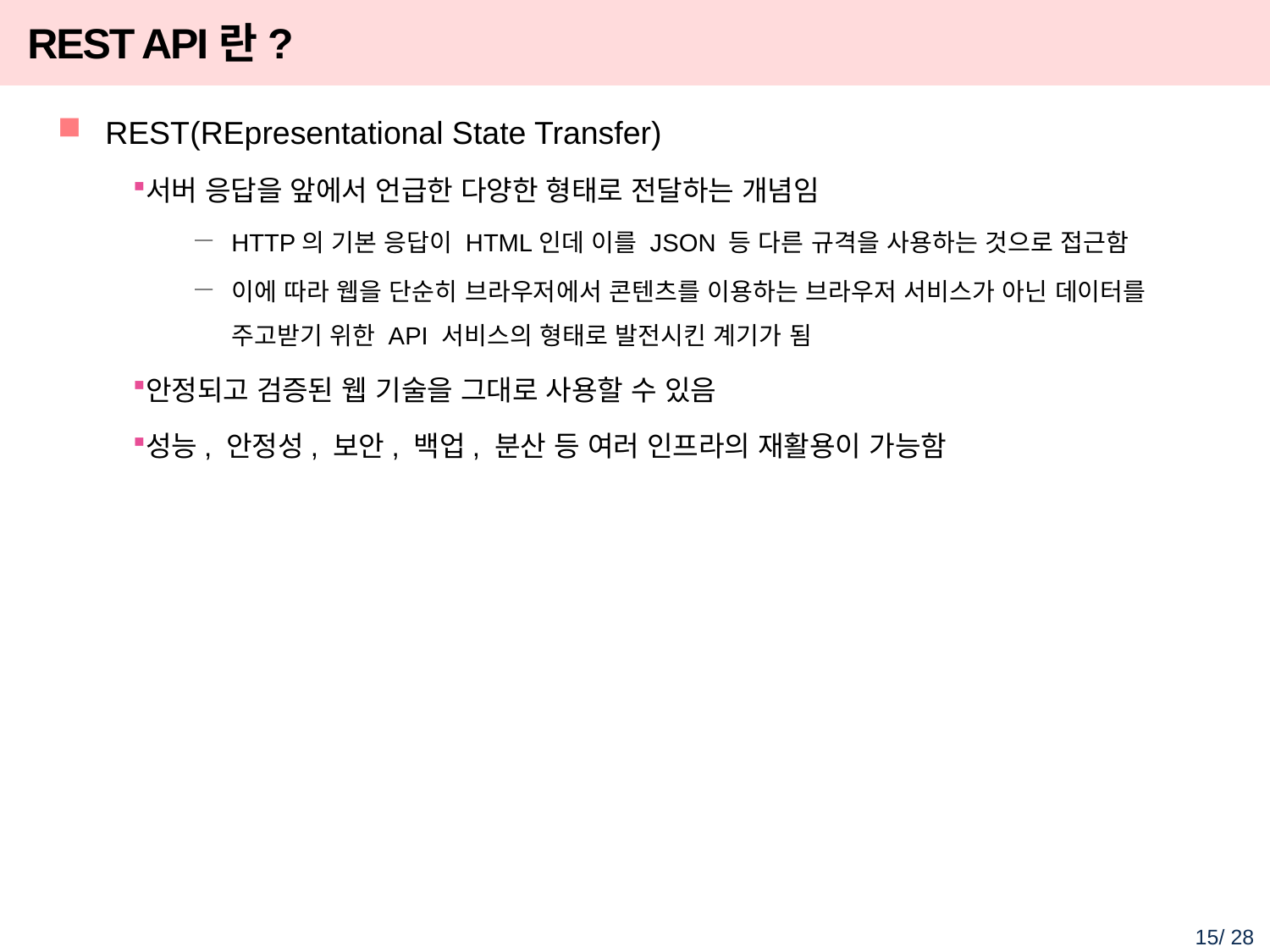

# REST API란?
REST(REpresentational State Transfer)
서버 응답을 앞에서 언급한 다양한 형태로 전달하는 개념임
HTTP의 기본 응답이 HTML인데 이를 JSON 등 다른 규격을 사용하는 것으로 접근함
이에 따라 웹을 단순히 브라우저에서 콘텐츠를 이용하는 브라우저 서비스가 아닌 데이터를 주고받기 위한 API 서비스의 형태로 발전시킨 계기가 됨
안정되고 검증된 웹 기술을 그대로 사용할 수 있음
성능, 안정성, 보안, 백업, 분산 등 여러 인프라의 재활용이 가능함